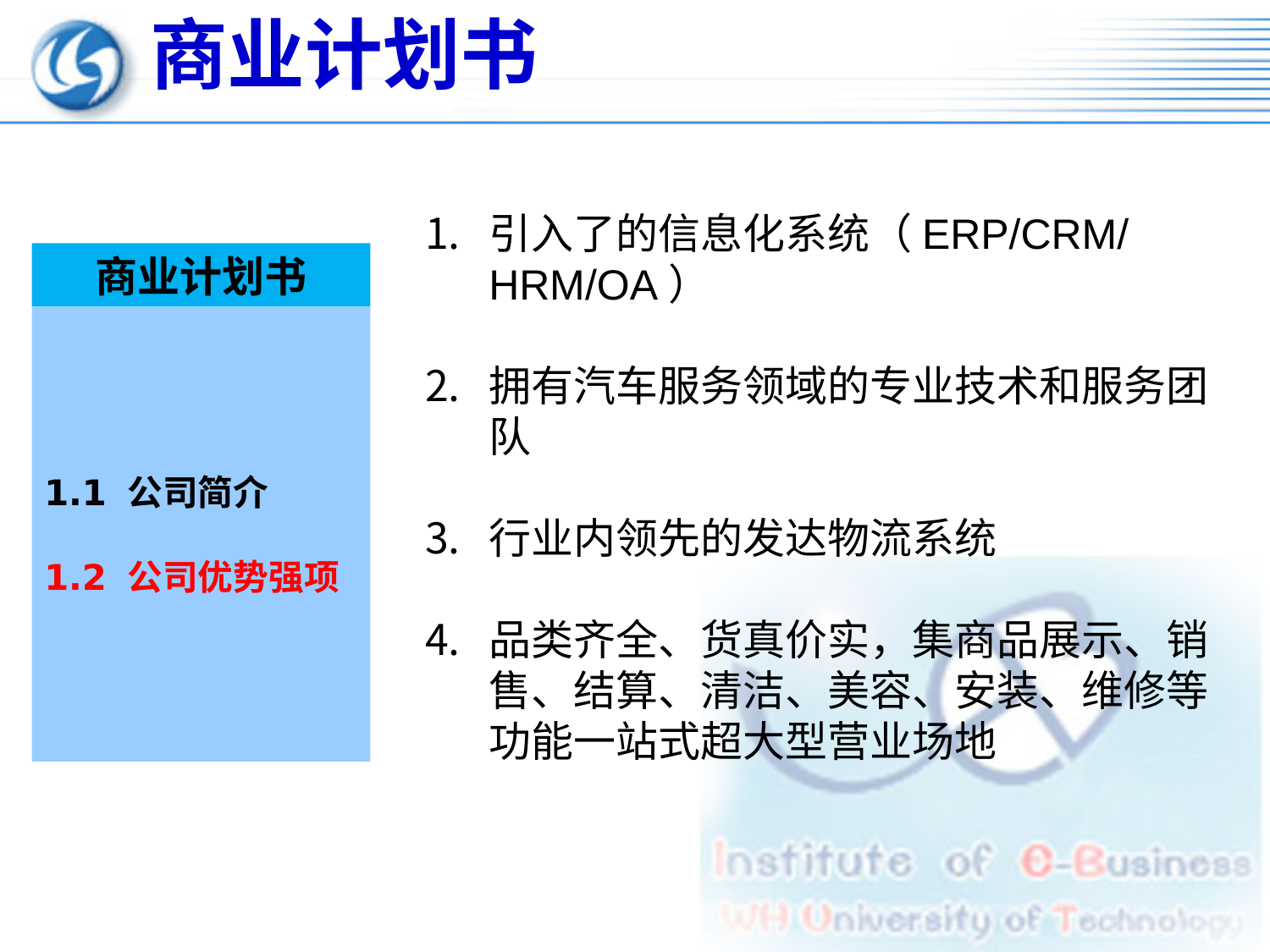

商业计划书
引入了的信息化系统（ERP/CRM/HRM/OA）

拥有汽车服务领域的专业技术和服务团队

行业内领先的发达物流系统

品类齐全、货真价实，集商品展示、销售、结算、清洁、美容、安装、维修等功能一站式超大型营业场地
商业计划书
1.1 公司简介

1.2 公司优势强项